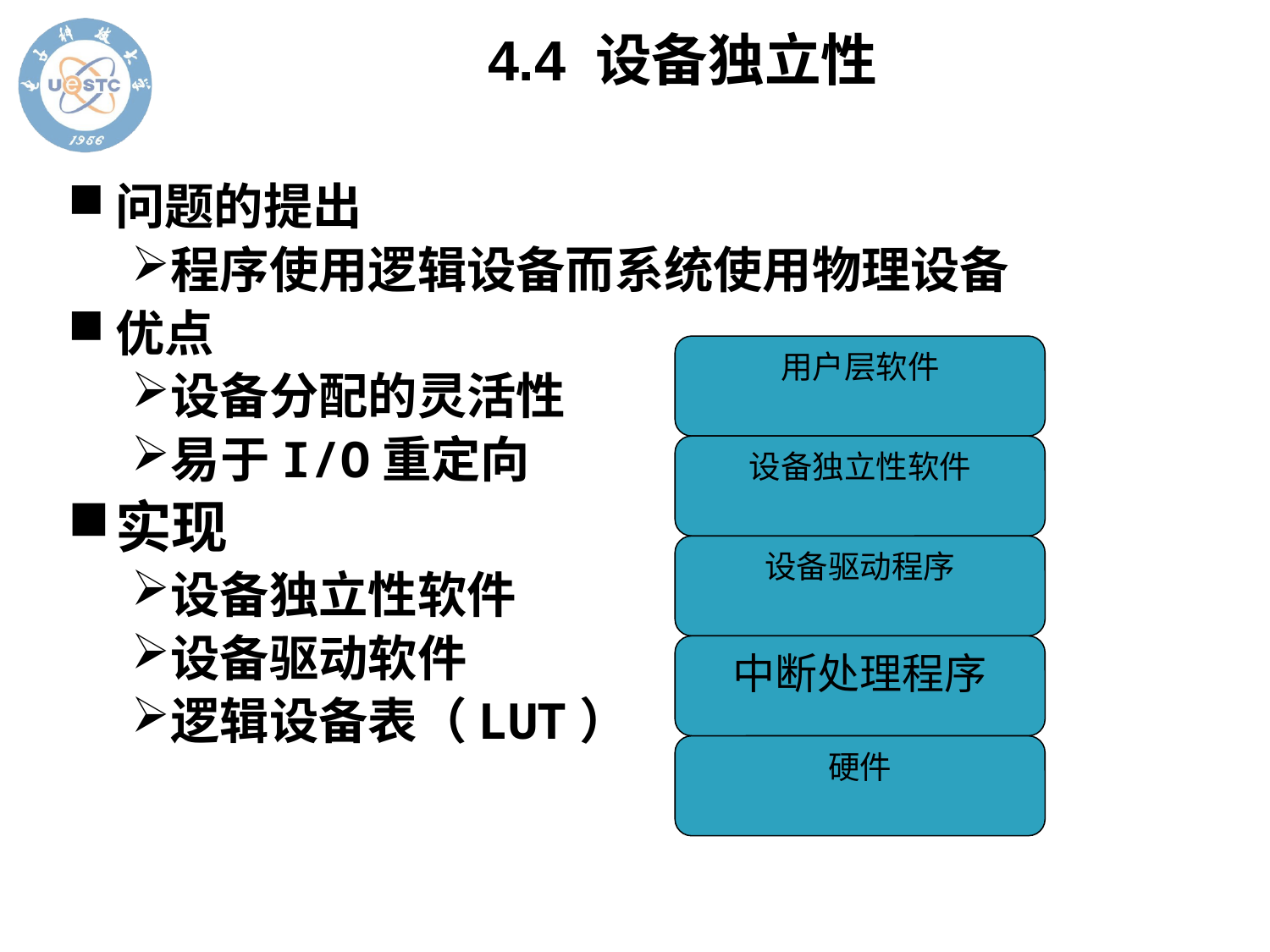

# 4.4 设备独立性
问题的提出
程序使用逻辑设备而系统使用物理设备
优点
设备分配的灵活性
易于I/O重定向
实现
设备独立性软件
设备驱动软件
逻辑设备表（LUT）
用户层软件
设备独立性软件
设备驱动程序
中断处理程序
硬件